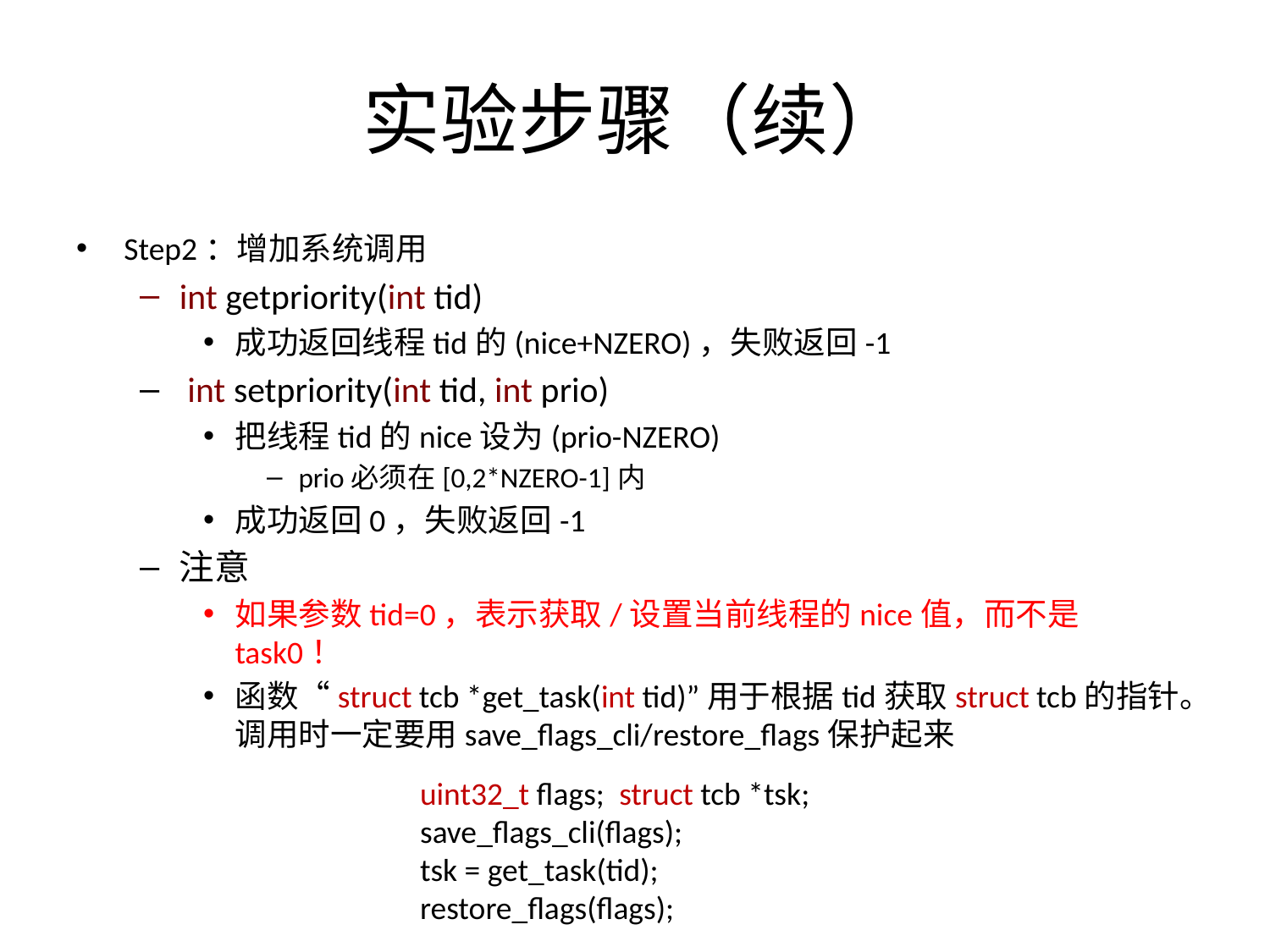

# 实验步骤（续）
Step2：增加系统调用
int getpriority(int tid)
成功返回线程tid的(nice+NZERO)，失败返回-1
 int setpriority(int tid, int prio)
把线程tid的nice设为(prio-NZERO)
prio必须在[0,2*NZERO-1]内
成功返回0，失败返回-1
注意
如果参数tid=0，表示获取/设置当前线程的nice值，而不是task0！
函数“struct tcb *get_task(int tid)”用于根据tid获取struct tcb的指针。调用时一定要用save_flags_cli/restore_flags保护起来
uint32_t flags;  struct tcb *tsk;
save_flags_cli(flags);
tsk = get_task(tid);
restore_flags(flags);